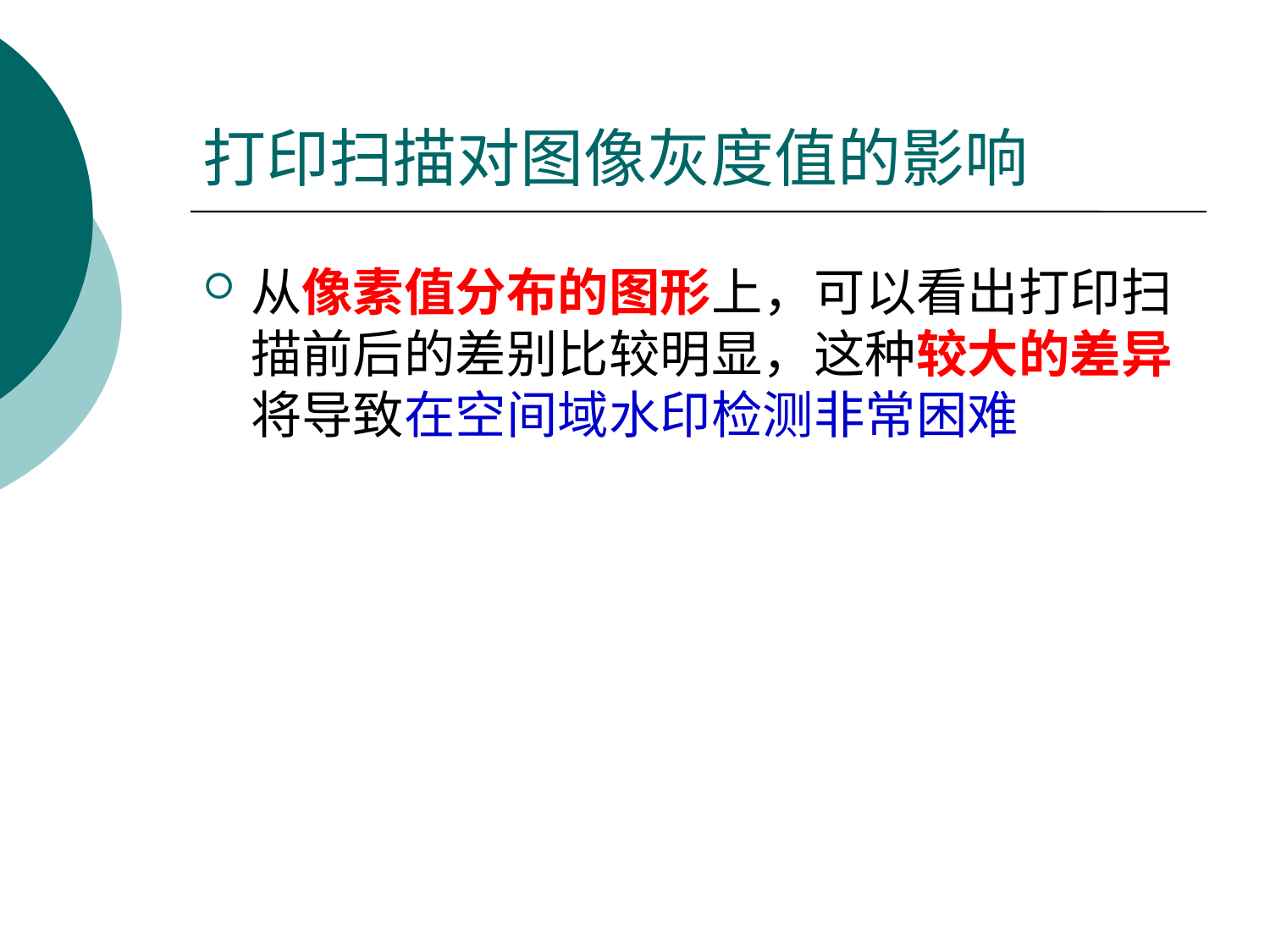

# 打印扫描对图像灰度值的影响
从像素值分布的图形上，可以看出打印扫描前后的差别比较明显，这种较大的差异将导致在空间域水印检测非常困难